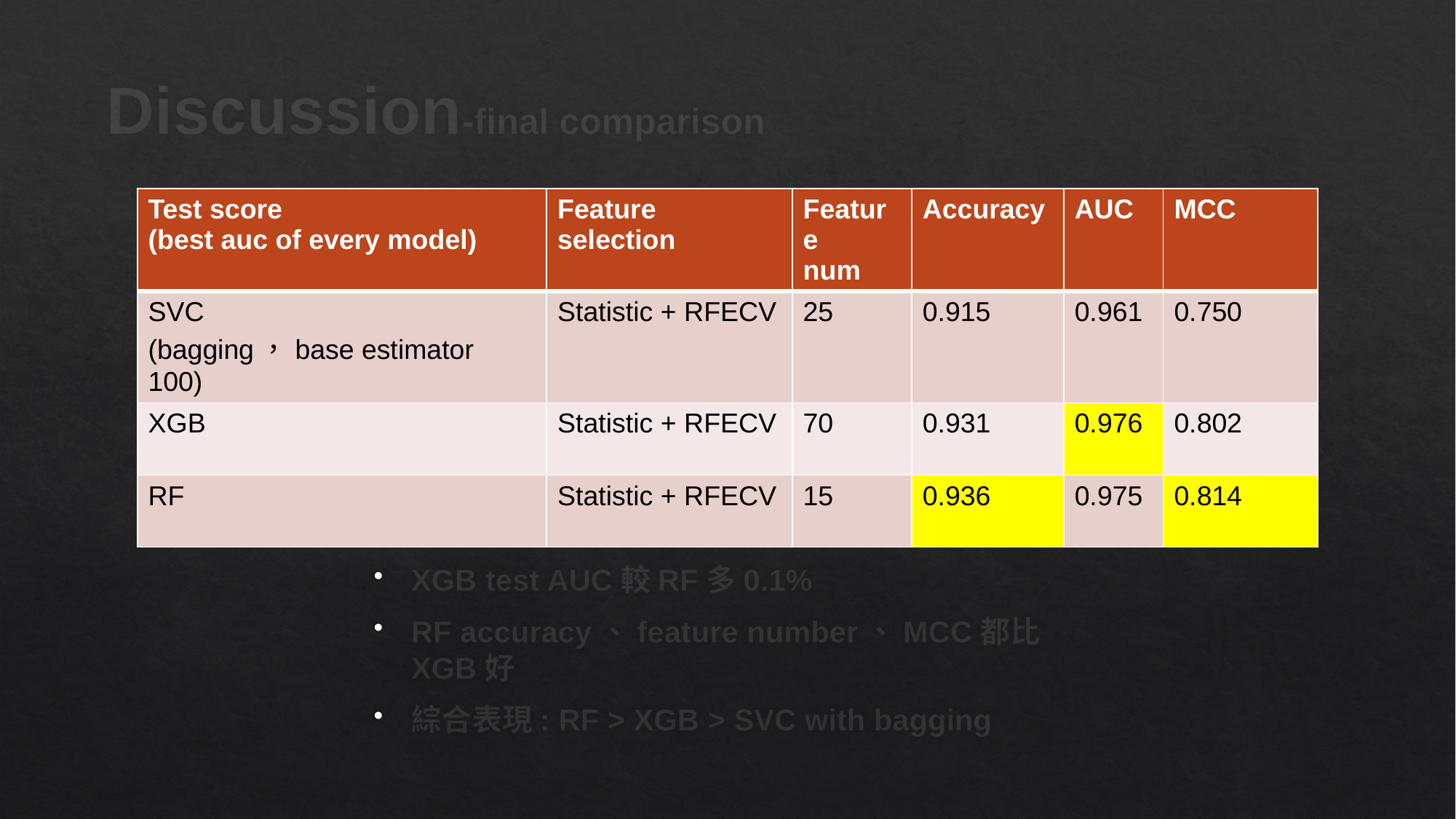

# Discussion-final comparison
| Test score (best auc of every model) | Feature selection | Feature num | Accuracy | AUC | MCC |
| --- | --- | --- | --- | --- | --- |
| SVC (bagging，base estimator 100) | Statistic + RFECV | 25 | 0.915 | 0.961 | 0.750 |
| XGB | Statistic + RFECV | 70 | 0.931 | 0.976 | 0.802 |
| RF | Statistic + RFECV | 15 | 0.936 | 0.975 | 0.814 |
XGB test AUC較RF多0.1%
RF accuracy、feature number、MCC都比XGB好
綜合表現: RF > XGB > SVC with bagging